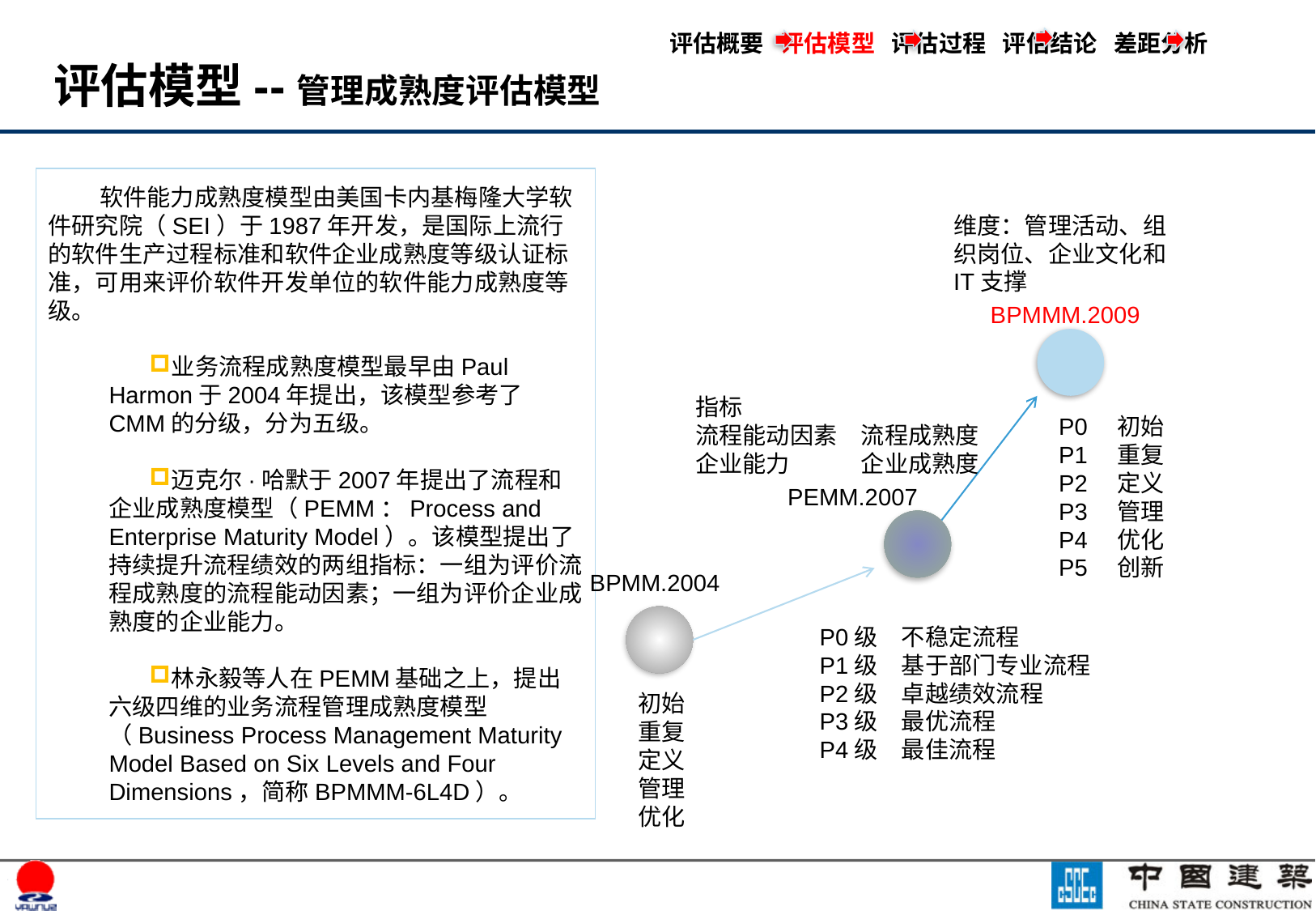

评估概要   评估模型   评估过程   评估结论   差距分析
# 评估模型--管理成熟度评估模型

 软件能力成熟度模型由美国卡内基梅隆大学软件研究院（SEI）于1987年开发，是国际上流行的软件生产过程标准和软件企业成熟度等级认证标准，可用来评价软件开发单位的软件能力成熟度等级。

业务流程成熟度模型最早由Paul Harmon于2004年提出，该模型参考了CMM的分级，分为五级。

迈克尔·哈默于2007年提出了流程和企业成熟度模型（PEMM：Process and Enterprise Maturity Model）。该模型提出了持续提升流程绩效的两组指标：一组为评价流程成熟度的流程能动因素；一组为评价企业成熟度的企业能力。

林永毅等人在PEMM基础之上，提出六级四维的业务流程管理成熟度模型（Business Process Management Maturity Model Based on Six Levels and Four Dimensions，简称BPMMM-6L4D）。
维度：管理活动、组织岗位、企业文化和IT支撑
BPMMM.2009

指标
流程能动因素　流程成熟度
企业能力　　　企业成熟度
P0　初始
P1　重复
P2　定义
P3　管理
P4　优化
P5　创新
PEMM.2007

BPMM.2004

P0级　不稳定流程
P1级　基于部门专业流程
P2级　卓越绩效流程
P3级　最优流程
P4级　最佳流程
初始
重复
定义
管理
优化